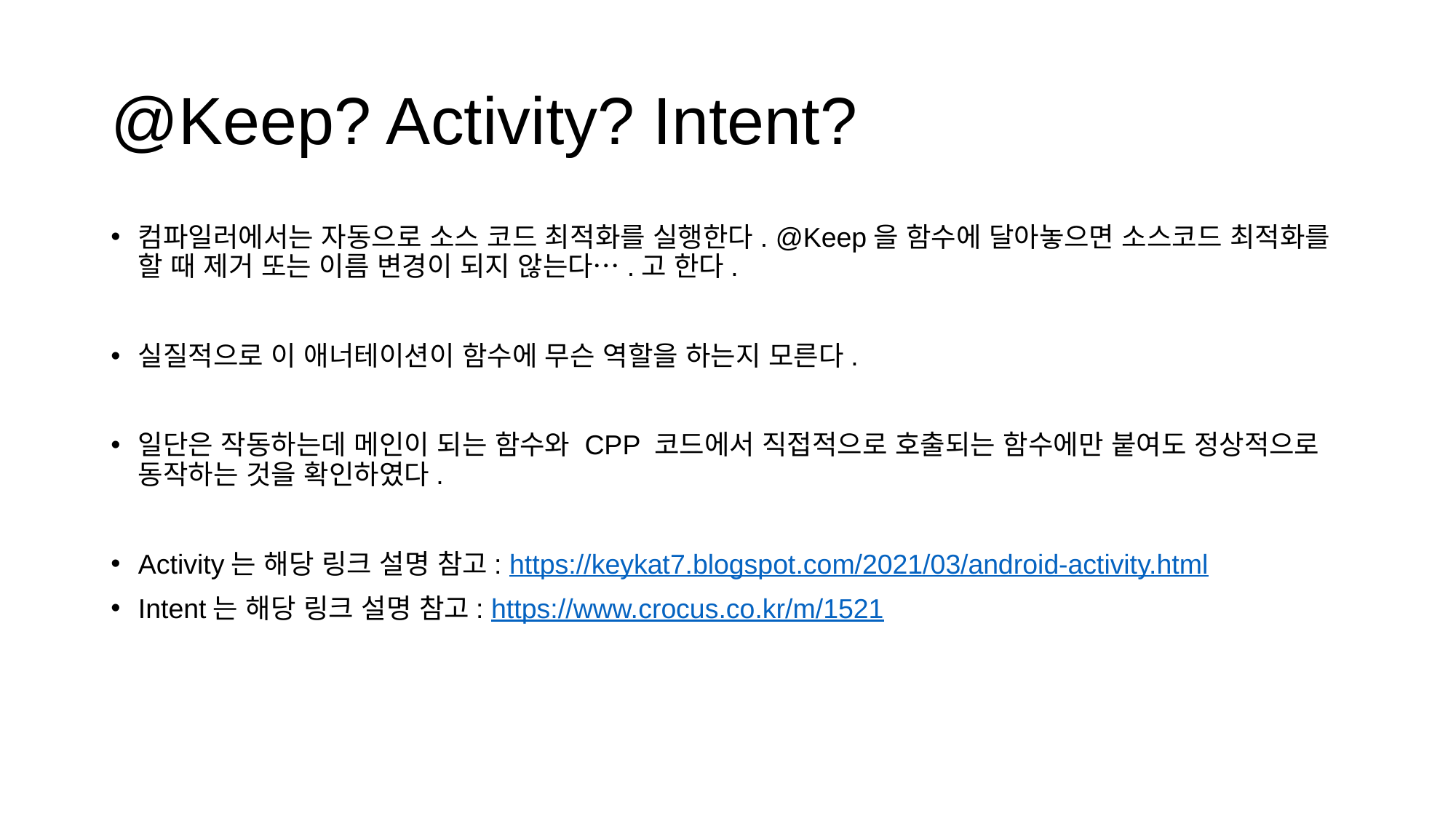

# @Keep? Activity? Intent?
컴파일러에서는 자동으로 소스 코드 최적화를 실행한다. @Keep을 함수에 달아놓으면 소스코드 최적화를 할 때 제거 또는 이름 변경이 되지 않는다….고 한다.

실질적으로 이 애너테이션이 함수에 무슨 역할을 하는지 모른다.

일단은 작동하는데 메인이 되는 함수와 CPP 코드에서 직접적으로 호출되는 함수에만 붙여도 정상적으로 동작하는 것을 확인하였다.

Activity는 해당 링크 설명 참고: https://keykat7.blogspot.com/2021/03/android-activity.html
Intent는 해당 링크 설명 참고: https://www.crocus.co.kr/m/1521